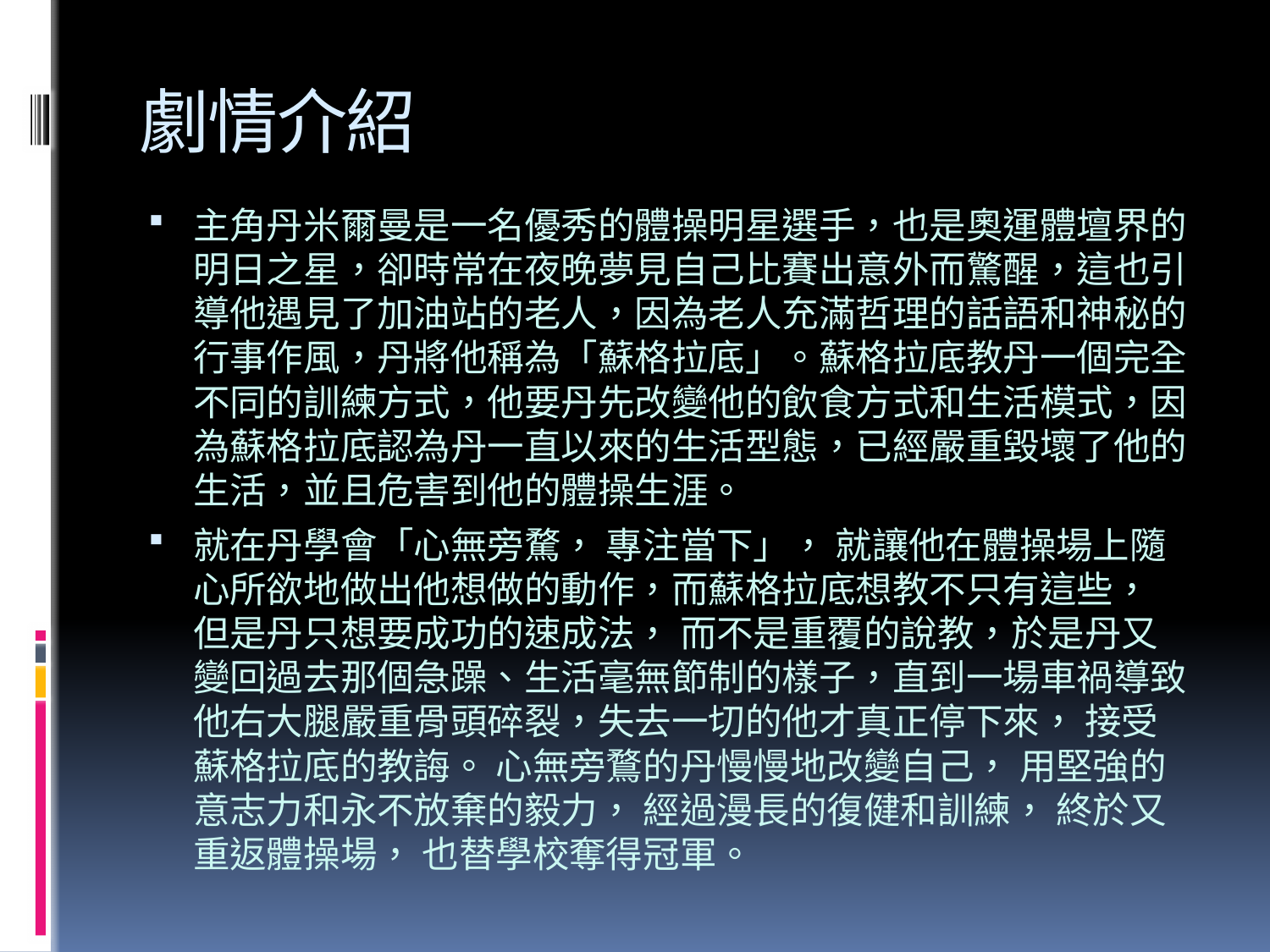

# 劇情介紹
主角丹米爾曼是一名優秀的體操明星選手，也是奧運體壇界的明日之星，卻時常在夜晚夢見自己比賽出意外而驚醒，這也引導他遇見了加油站的老人，因為老人充滿哲理的話語和神秘的行事作風，丹將他稱為「蘇格拉底」。蘇格拉底教丹一個完全不同的訓練方式，他要丹先改變他的飲食方式和生活模式，因為蘇格拉底認為丹一直以來的生活型態，已經嚴重毀壞了他的生活，並且危害到他的體操生涯。
就在丹學會「心無旁騖， 專注當下」， 就讓他在體操場上隨心所欲地做出他想做的動作，而蘇格拉底想教不只有這些， 但是丹只想要成功的速成法， 而不是重覆的說教，於是丹又變回過去那個急躁、生活毫無節制的樣子，直到一場車禍導致他右大腿嚴重骨頭碎裂，失去一切的他才真正停下來， 接受蘇格拉底的教誨。 心無旁鶩的丹慢慢地改變自己， 用堅強的意志力和永不放棄的毅力， 經過漫長的復健和訓練， 終於又重返體操場， 也替學校奪得冠軍。